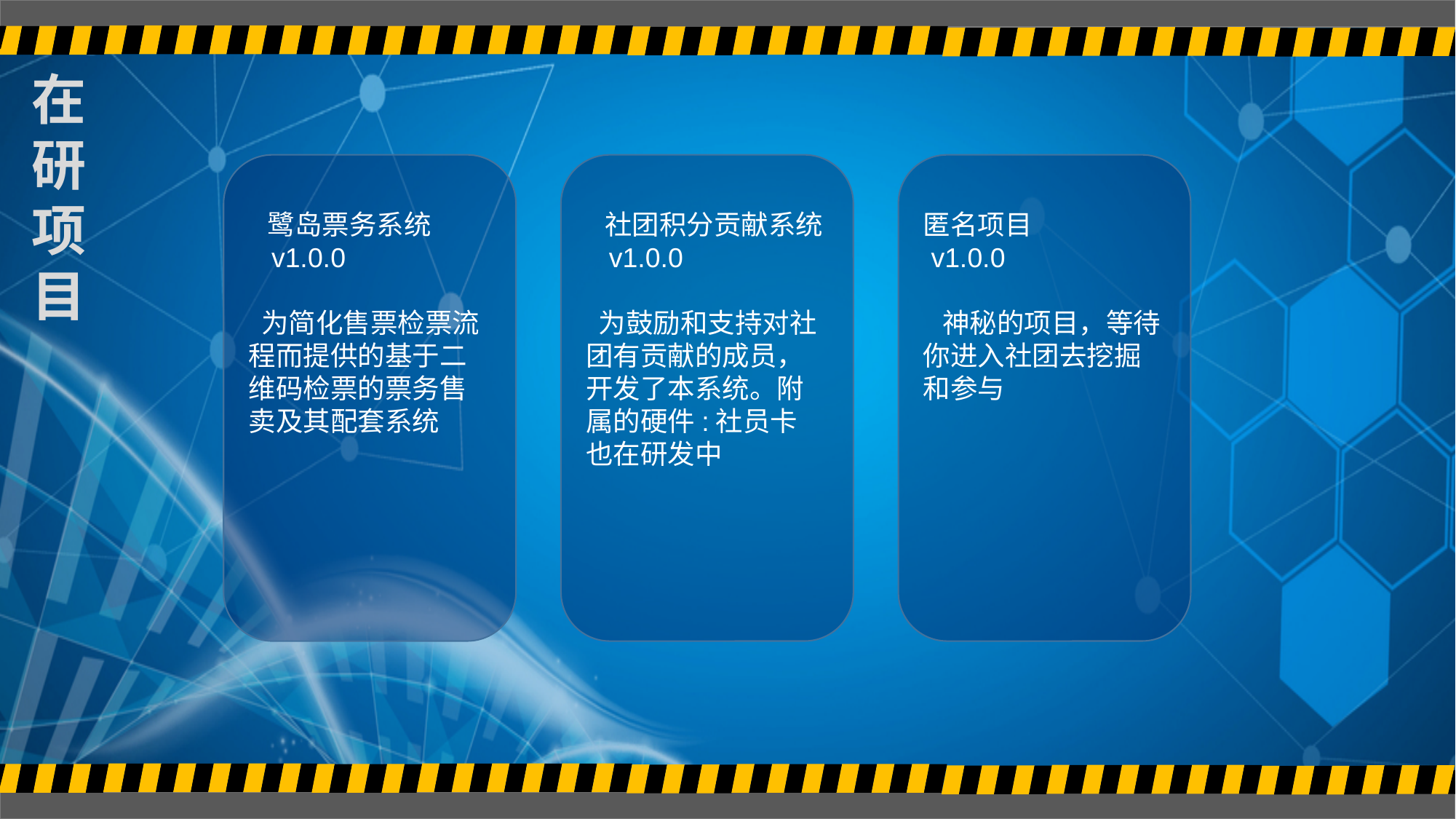

在
研
项
目

  鹭岛票务系统
   v1.0.0

 为简化售票检票流程而提供的基于二维码检票的票务售卖及其配套系统

  社团积分贡献系统
   v1.0.0

 为鼓励和支持对社团有贡献的成员，开发了本系统。附属的硬件:社员卡 也在研发中

匿名项目
 v1.0.0

  神秘的项目，等待你进入社团去挖掘和参与